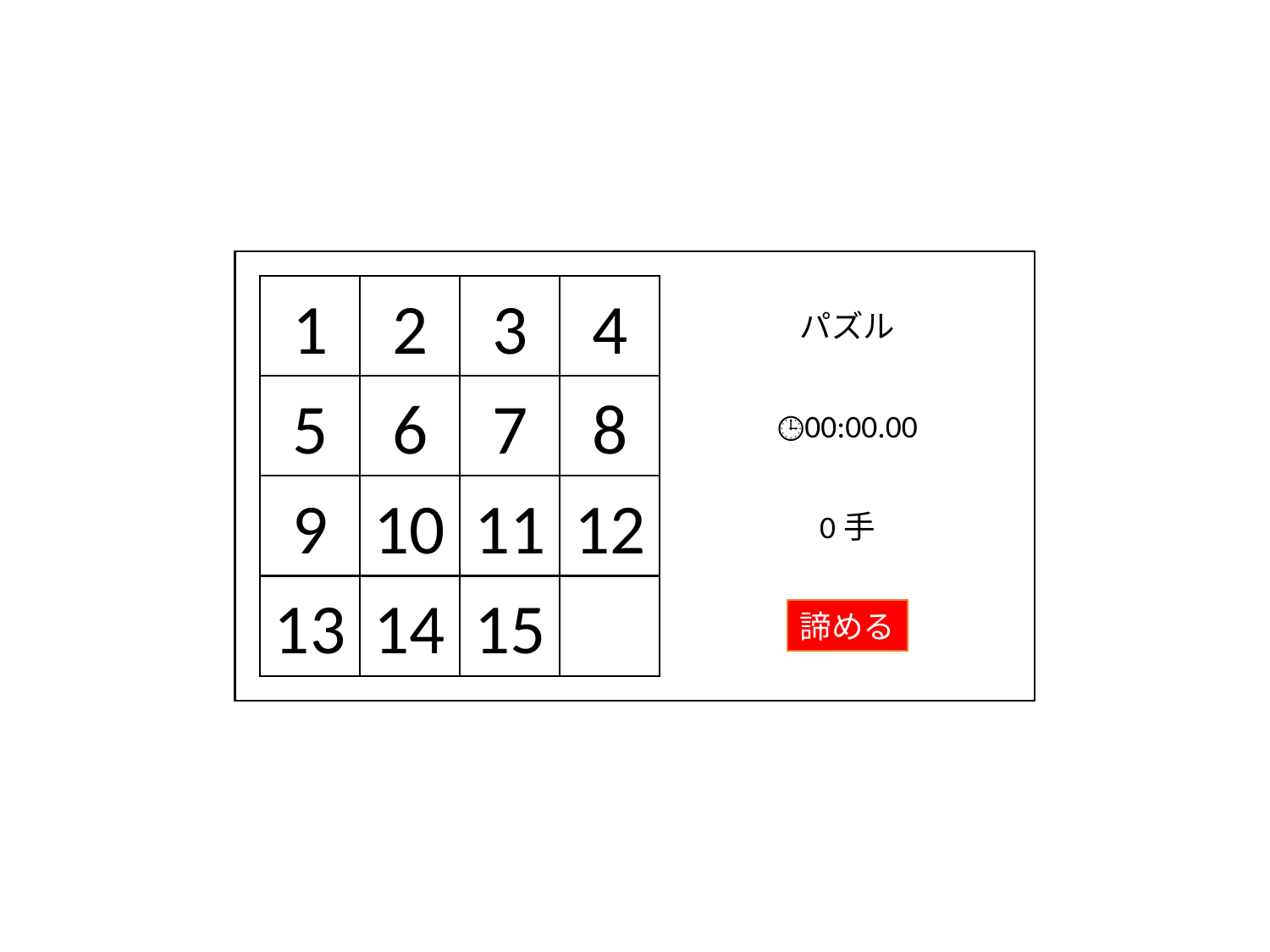

1
2
3
4
パズル
5
6
7
8
🕒00:00.00
9
10
11
12
0手
13
14
15

諦める